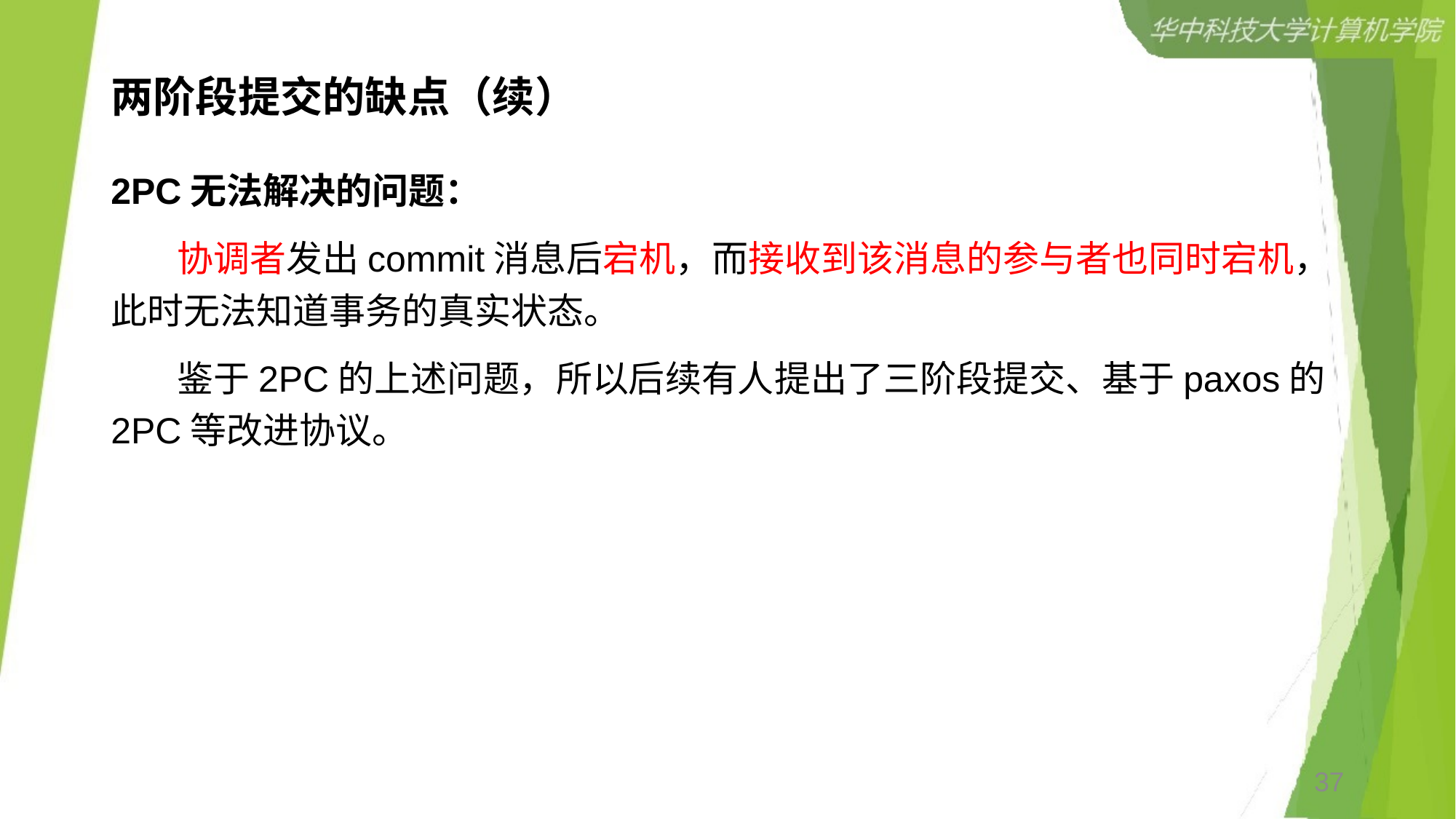

# 两阶段提交的缺点（续）
2PC无法解决的问题：
       协调者发出commit消息后宕机，而接收到该消息的参与者也同时宕机，此时无法知道事务的真实状态。
       鉴于2PC的上述问题，所以后续有人提出了三阶段提交、基于paxos的2PC等改进协议。
37